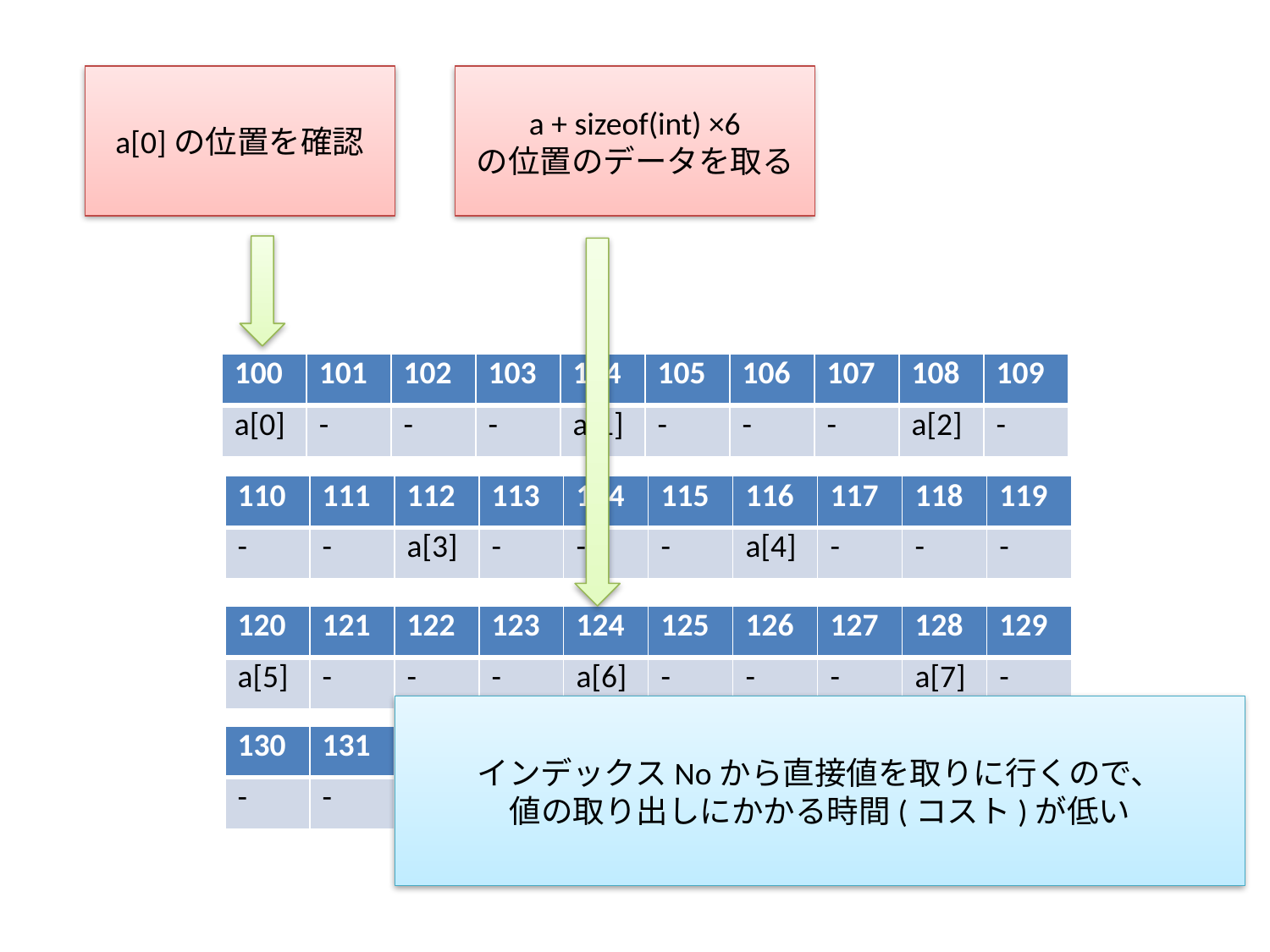

a[0]の位置を確認
a + sizeof(int) ×6
の位置のデータを取る

| 100 | 101 | 102 | 103 | 104 | 105 | 106 | 107 | 108 | 109 |
| --- | --- | --- | --- | --- | --- | --- | --- | --- | --- |
| a[0] | - | - | - | a[1] | - | - | - | a[2] | - |
| 110 | 111 | 112 | 113 | 114 | 115 | 116 | 117 | 118 | 119 |
| --- | --- | --- | --- | --- | --- | --- | --- | --- | --- |
| - | - | a[3] | - | - | - | a[4] | - | - | - |
| 120 | 121 | 122 | 123 | 124 | 125 | 126 | 127 | 128 | 129 |
| --- | --- | --- | --- | --- | --- | --- | --- | --- | --- |
| a[5] | - | - | - | a[6] | - | - | - | a[7] | - |
インデックスNoから直接値を取りに行くので、
値の取り出しにかかる時間(コスト)が低い
| 130 | 131 | 132 | 133 | 134 | 135 | 136 | 137 | 138 | 139 |
| --- | --- | --- | --- | --- | --- | --- | --- | --- | --- |
| - | - | a[8] | - | - | - | a[9] | - | - | - |